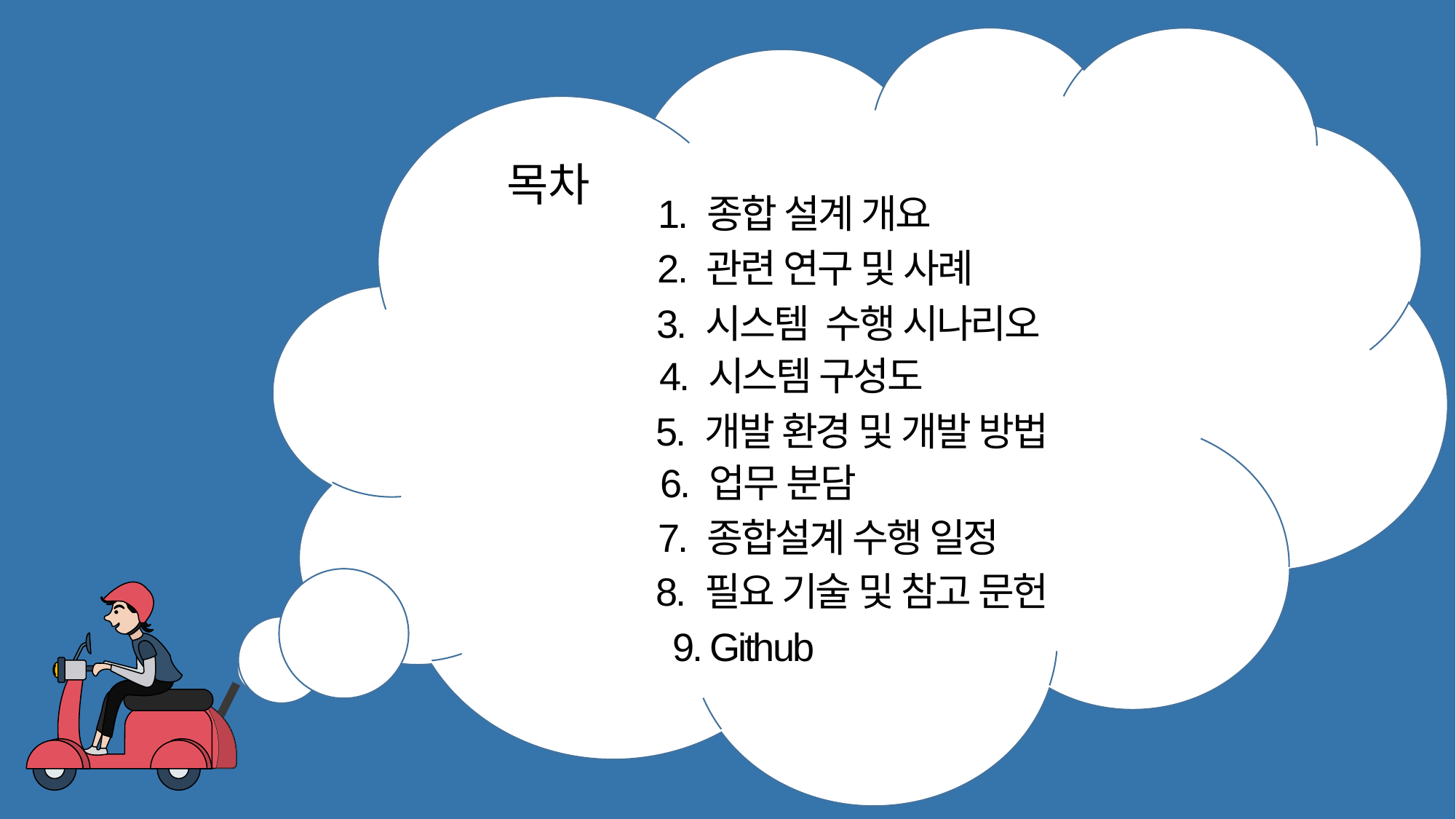

목차
1. 종합 설계 개요
2. 관련 연구 및 사례
3. 시스템  수행 시나리오
4. 시스템 구성도
5. 개발 환경 및 개발 방법
6. 업무 분담
7. 종합설계 수행 일정
8. 필요 기술 및 참고 문헌

9. Github